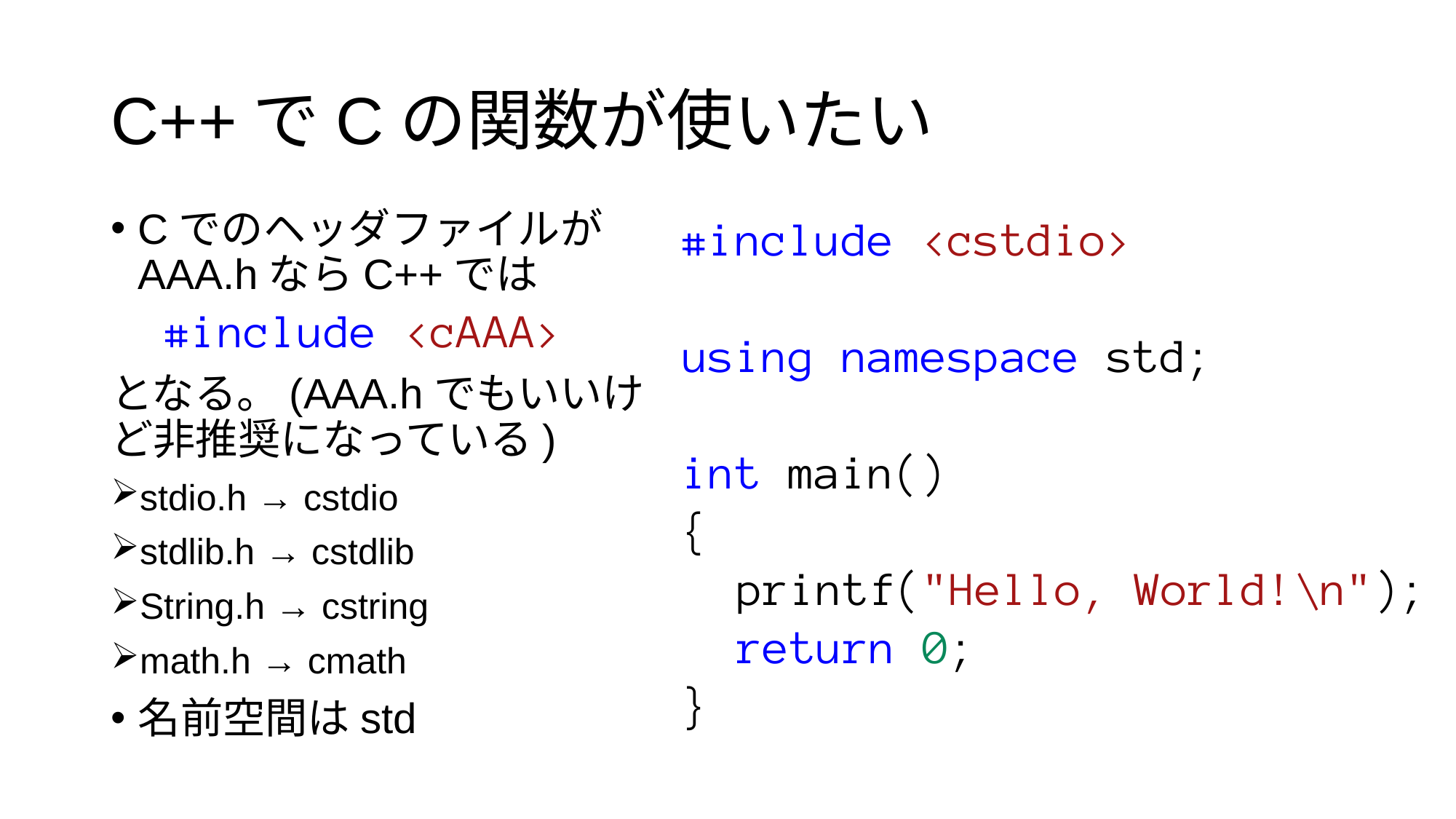

# C++でCの関数が使いたい
CでのヘッダファイルがAAA.hならC++では
#include <cAAA>
となる。(AAA.hでもいいけど非推奨になっている)
stdio.h → cstdio
stdlib.h → cstdlib
String.h → cstring
math.h → cmath
名前空間はstd
#include <cstdio>
using namespace std;
int main()
{
printf("Hello, World!\n");
return 0;
}